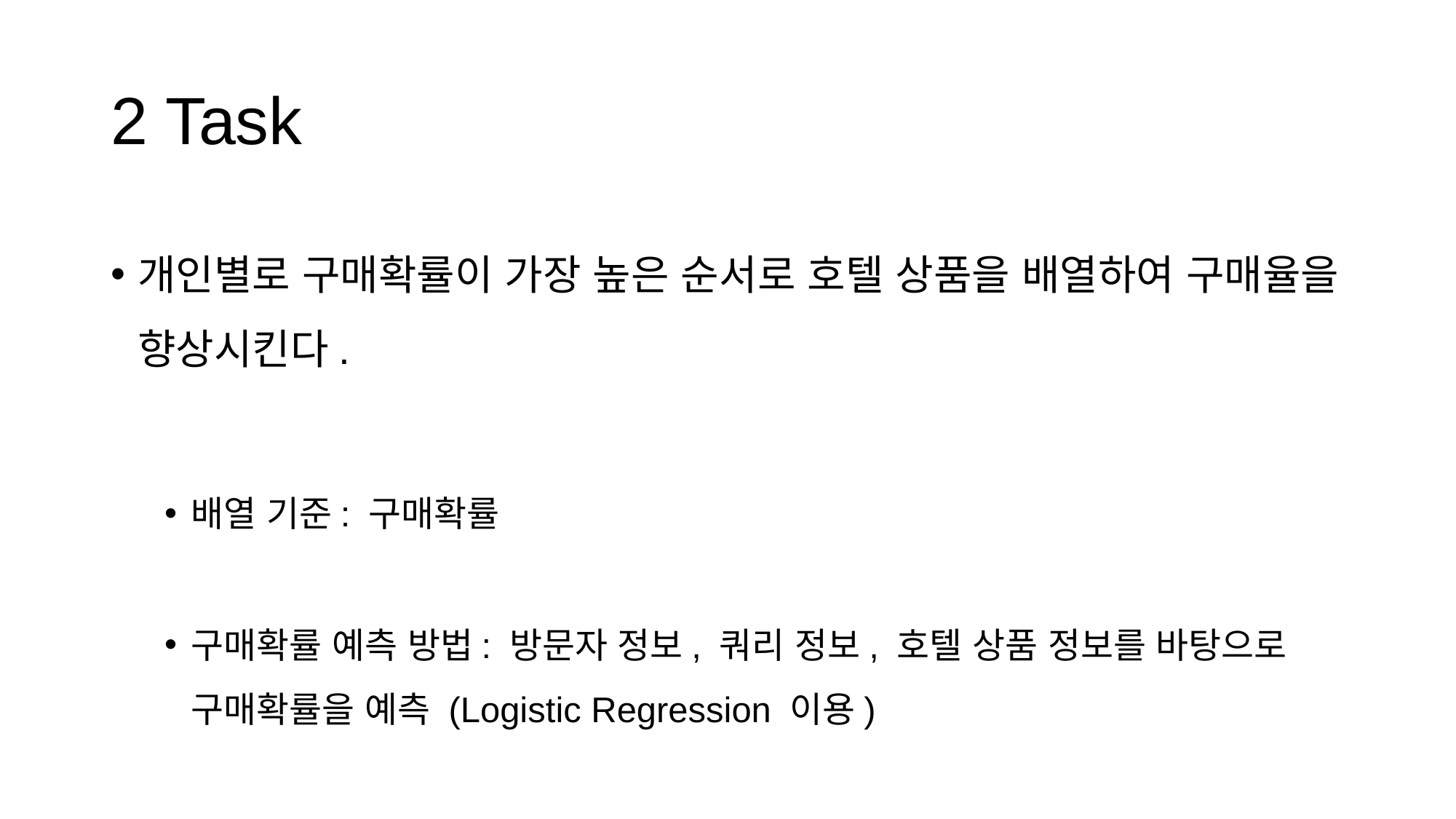

# 2 Task
개인별로 구매확률이 가장 높은 순서로 호텔 상품을 배열하여 구매율을 향상시킨다.

배열 기준: 구매확률

구매확률 예측 방법: 방문자 정보, 쿼리 정보, 호텔 상품 정보를 바탕으로 구매확률을 예측 (Logistic Regression 이용)